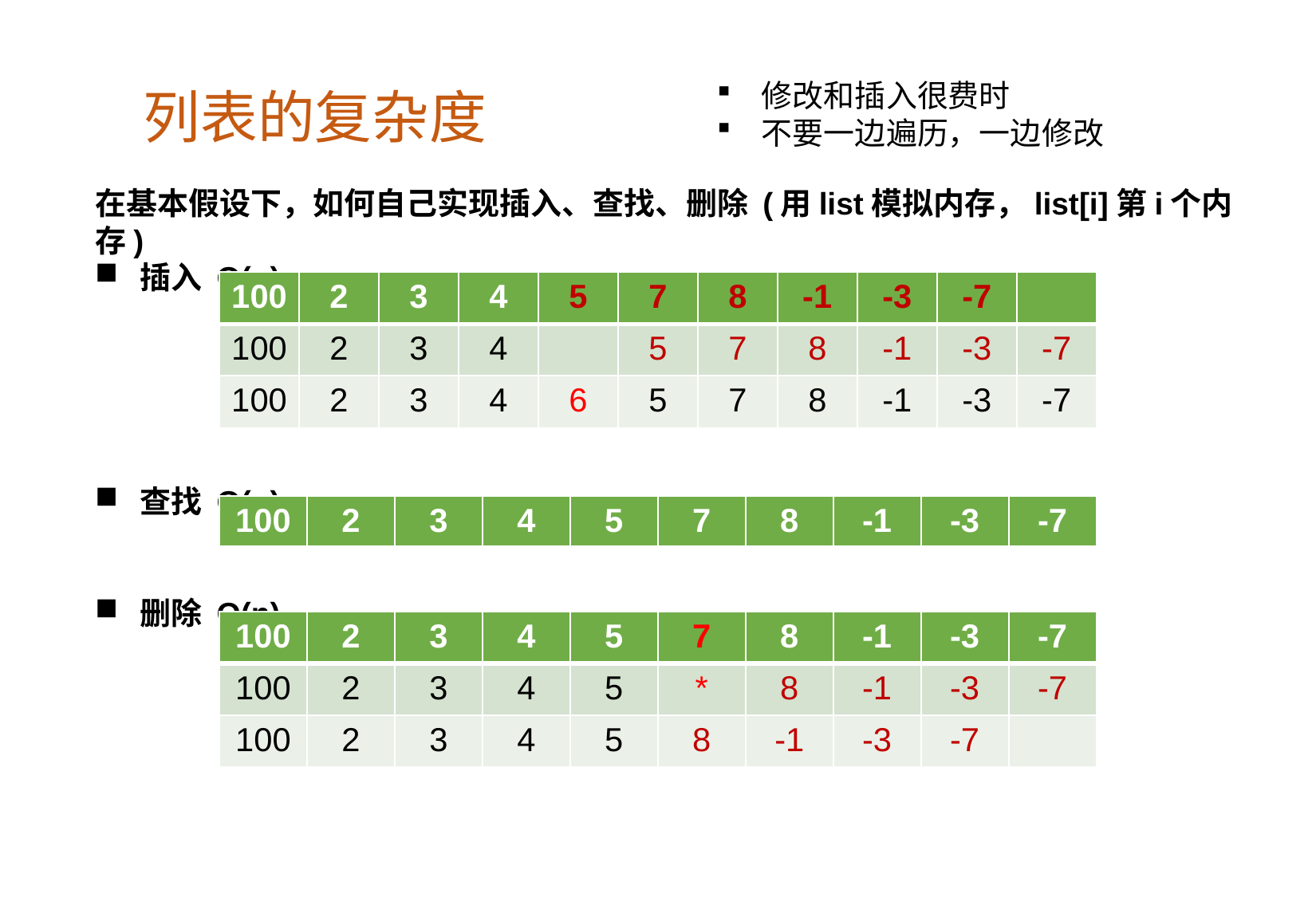

修改和插入很费时
不要一边遍历，一边修改
列表的复杂度
在基本假设下，如何自己实现插入、查找、删除 (用list模拟内存，list[i]第i个内存)
插入 O(n)

查找 O(n)

删除 O(n)

| 100 | 2 | 3 | 4 | 5 | 7 | 8 | -1 | -3 | -7 |  |
| --- | --- | --- | --- | --- | --- | --- | --- | --- | --- | --- |
| 100 | 2 | 3 | 4 |  | 5 | 7 | 8 | -1 | -3 | -7 |
| 100 | 2 | 3 | 4 | 6 | 5 | 7 | 8 | -1 | -3 | -7 |
| 100 | 2 | 3 | 4 | 5 | 7 | 8 | -1 | -3 | -7 |
| --- | --- | --- | --- | --- | --- | --- | --- | --- | --- |
| 100 | 2 | 3 | 4 | 5 | 7 | 8 | -1 | -3 | -7 |
| --- | --- | --- | --- | --- | --- | --- | --- | --- | --- |
| 100 | 2 | 3 | 4 | 5 | \* | 8 | -1 | -3 | -7 |
| 100 | 2 | 3 | 4 | 5 | 8 | -1 | -3 | -7 |  |